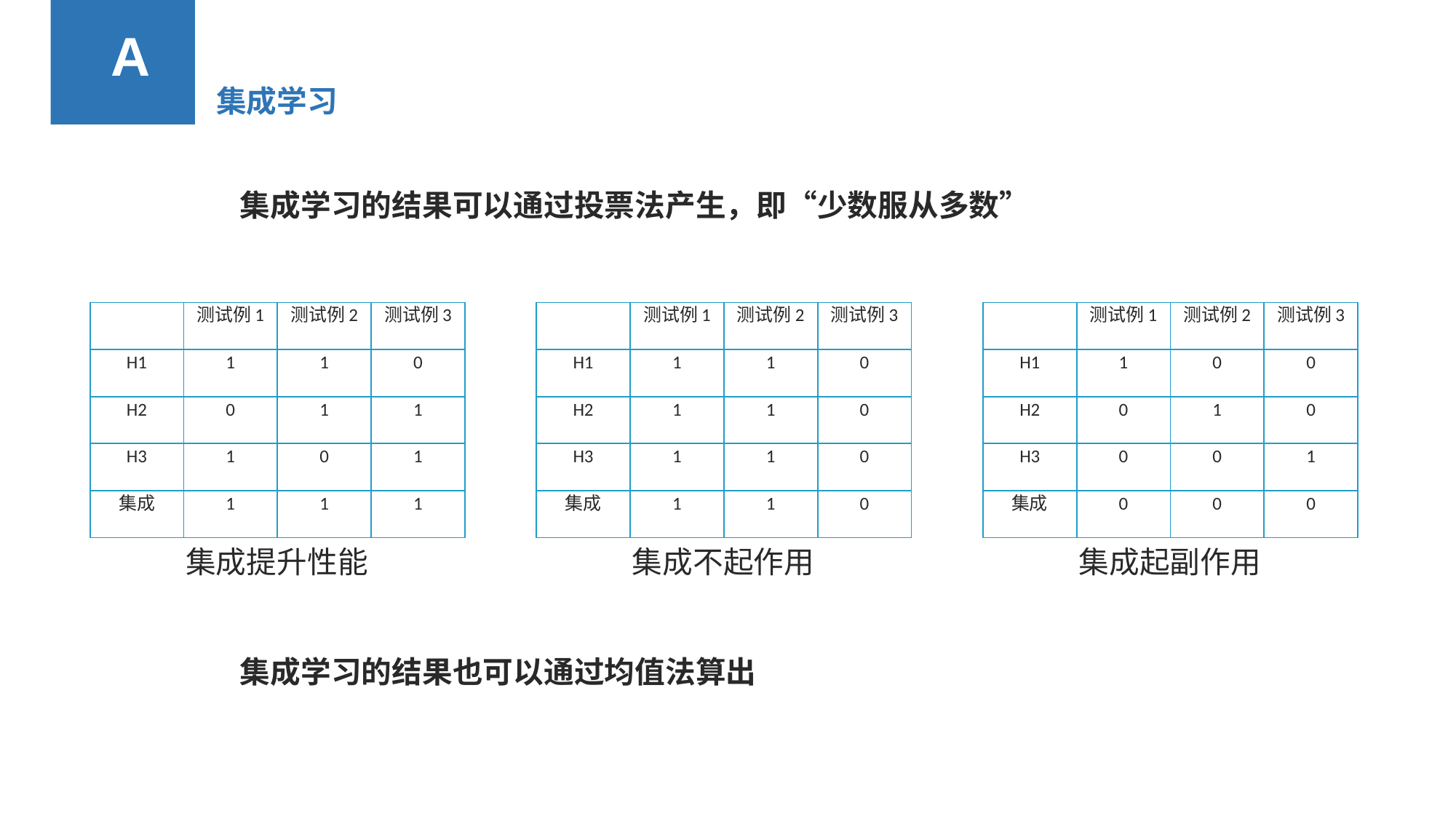

A
集成学习
集成学习的结果可以通过投票法产生，即“少数服从多数”
|  | 测试例1 | 测试例2 | 测试例3 |
| --- | --- | --- | --- |
| H1 | 1 | 1 | 0 |
| H2 | 0 | 1 | 1 |
| H3 | 1 | 0 | 1 |
| 集成 | 1 | 1 | 1 |
|  | 测试例1 | 测试例2 | 测试例3 |
| --- | --- | --- | --- |
| H1 | 1 | 1 | 0 |
| H2 | 1 | 1 | 0 |
| H3 | 1 | 1 | 0 |
| 集成 | 1 | 1 | 0 |
|  | 测试例1 | 测试例2 | 测试例3 |
| --- | --- | --- | --- |
| H1 | 1 | 0 | 0 |
| H2 | 0 | 1 | 0 |
| H3 | 0 | 0 | 1 |
| 集成 | 0 | 0 | 0 |
集成提升性能
集成不起作用
集成起副作用
集成学习的结果也可以通过均值法算出